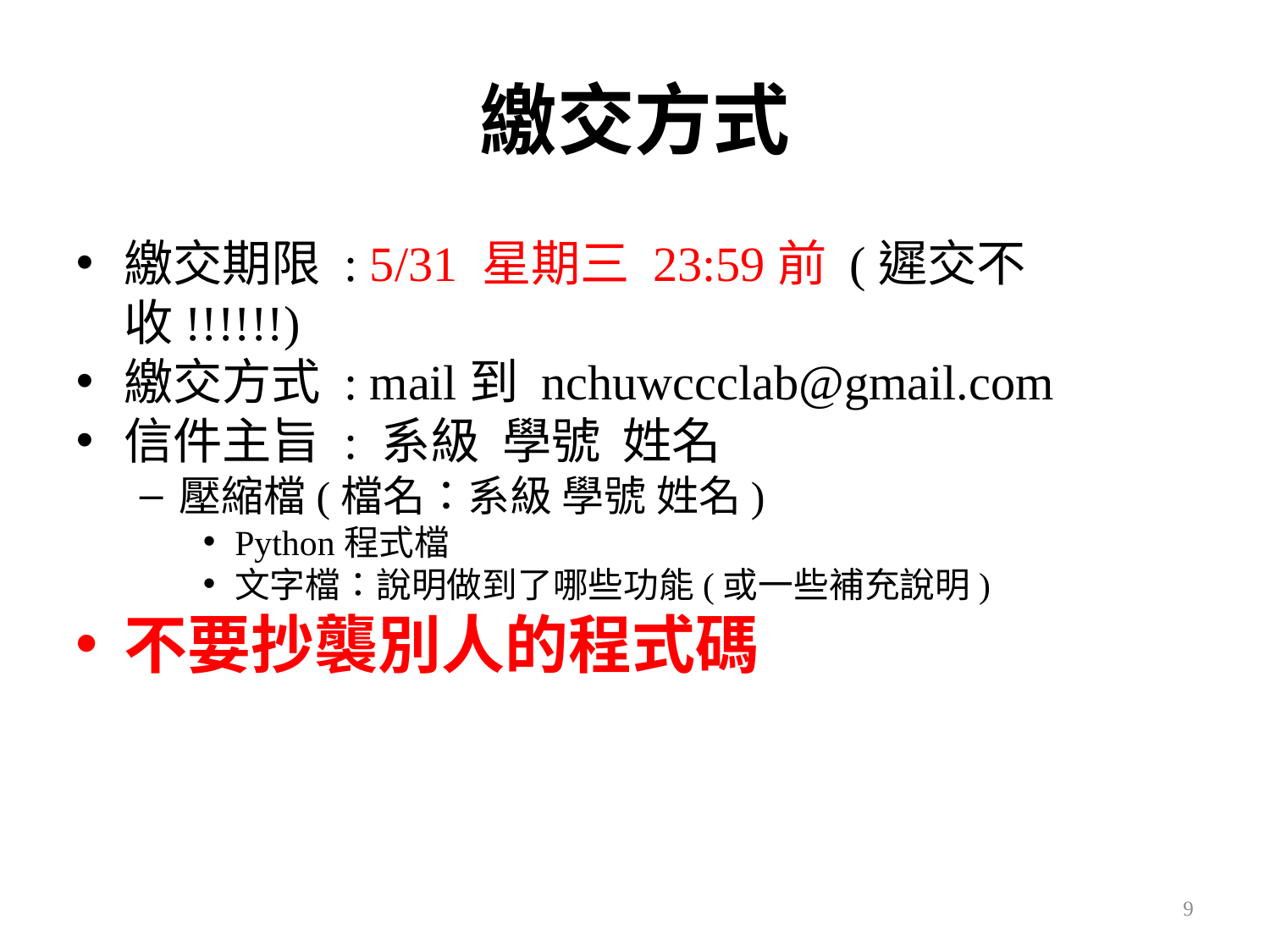

繳交方式
繳交期限 : 5/31 星期三 23:59前 (遲交不收!!!!!!)
繳交方式 : mail到 nchuwccclab@gmail.com
信件主旨 : 系級  學號  姓名
壓縮檔(檔名：系級 學號 姓名)
Python程式檔
文字檔：說明做到了哪些功能(或一些補充說明)
不要抄襲別人的程式碼
9